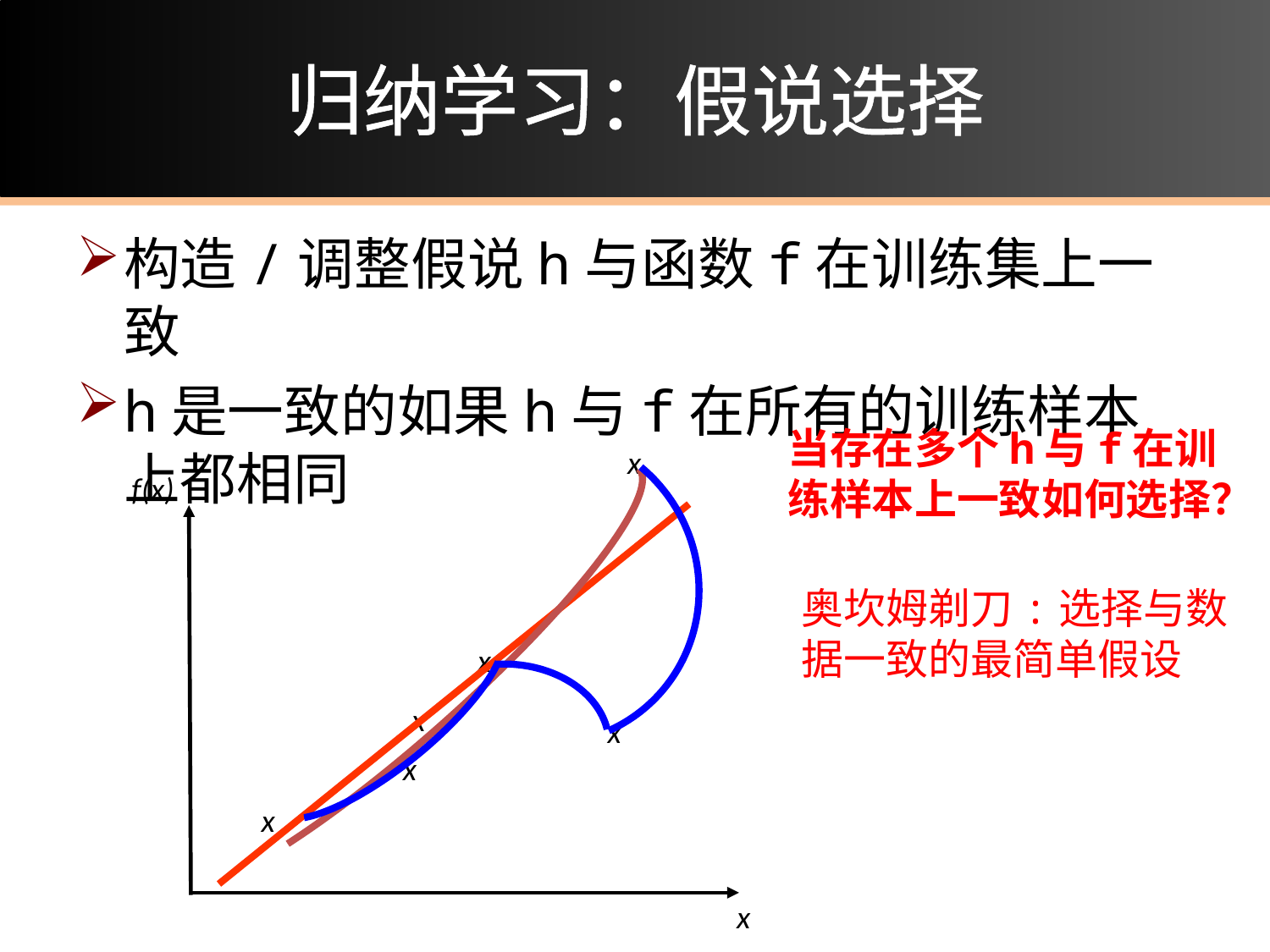

# 归纳学习：假说选择
构造/调整假说h与函数f在训练集上一致
h是一致的如果h与f在所有的训练样本上都相同
当存在多个h与f在训练样本上一致如何选择？

x
f(x)
x
x
x
x
x
奥坎姆剃刀:选择与数据一致的最简单假设
x